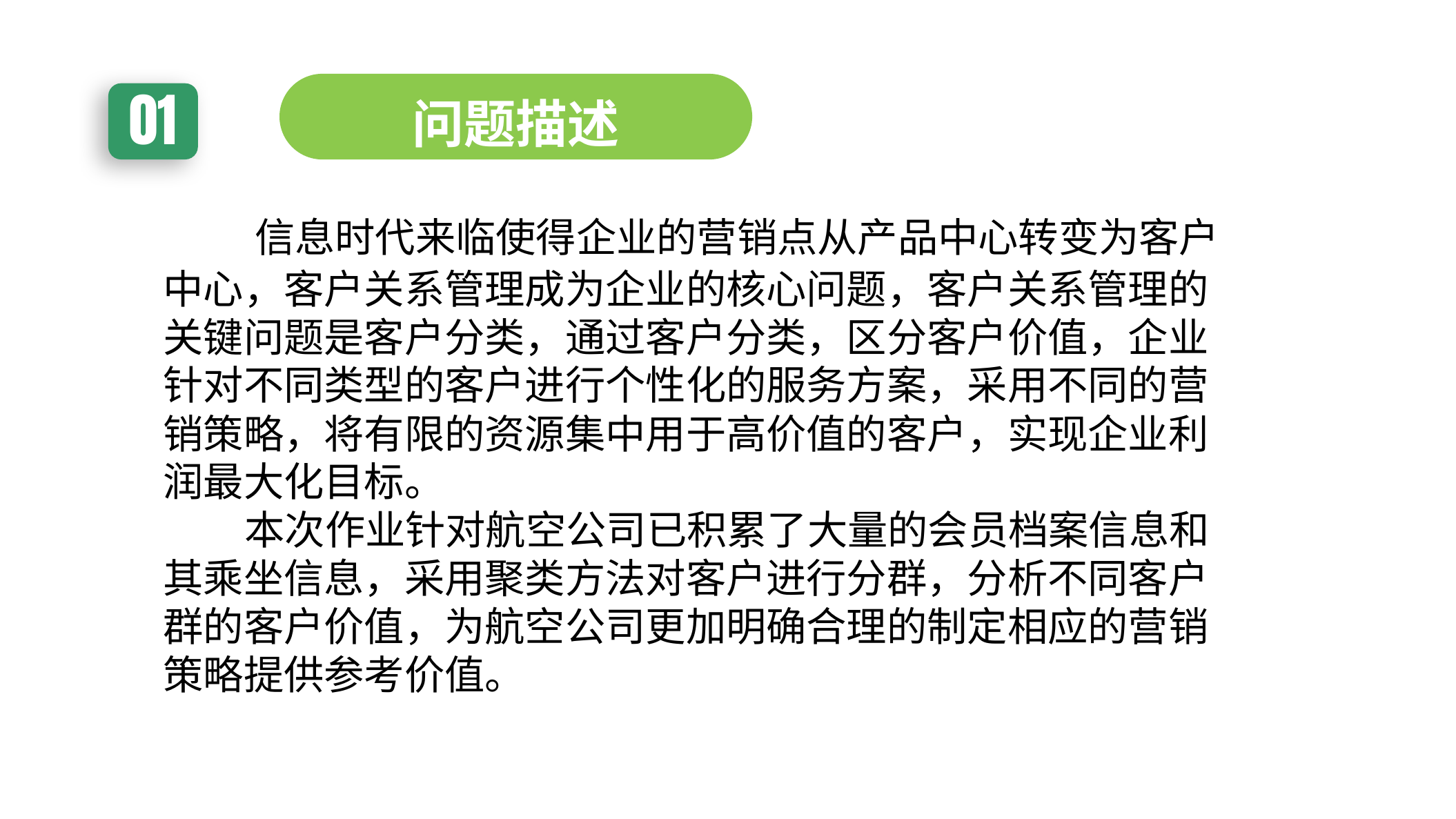

问题描述
01
      信息时代来临使得企业的营销点从产品中心转变为客户中心，客户关系管理成为企业的核心问题，客户关系管理的关键问题是客户分类，通过客户分类，区分客户价值，企业针对不同类型的客户进行个性化的服务方案，采用不同的营销策略，将有限的资源集中用于高价值的客户，实现企业利润最大化目标。
        本次作业针对航空公司已积累了大量的会员档案信息和其乘坐信息，采用聚类方法对客户进行分群，分析不同客户群的客户价值，为航空公司更加明确合理的制定相应的营销策略提供参考价值。